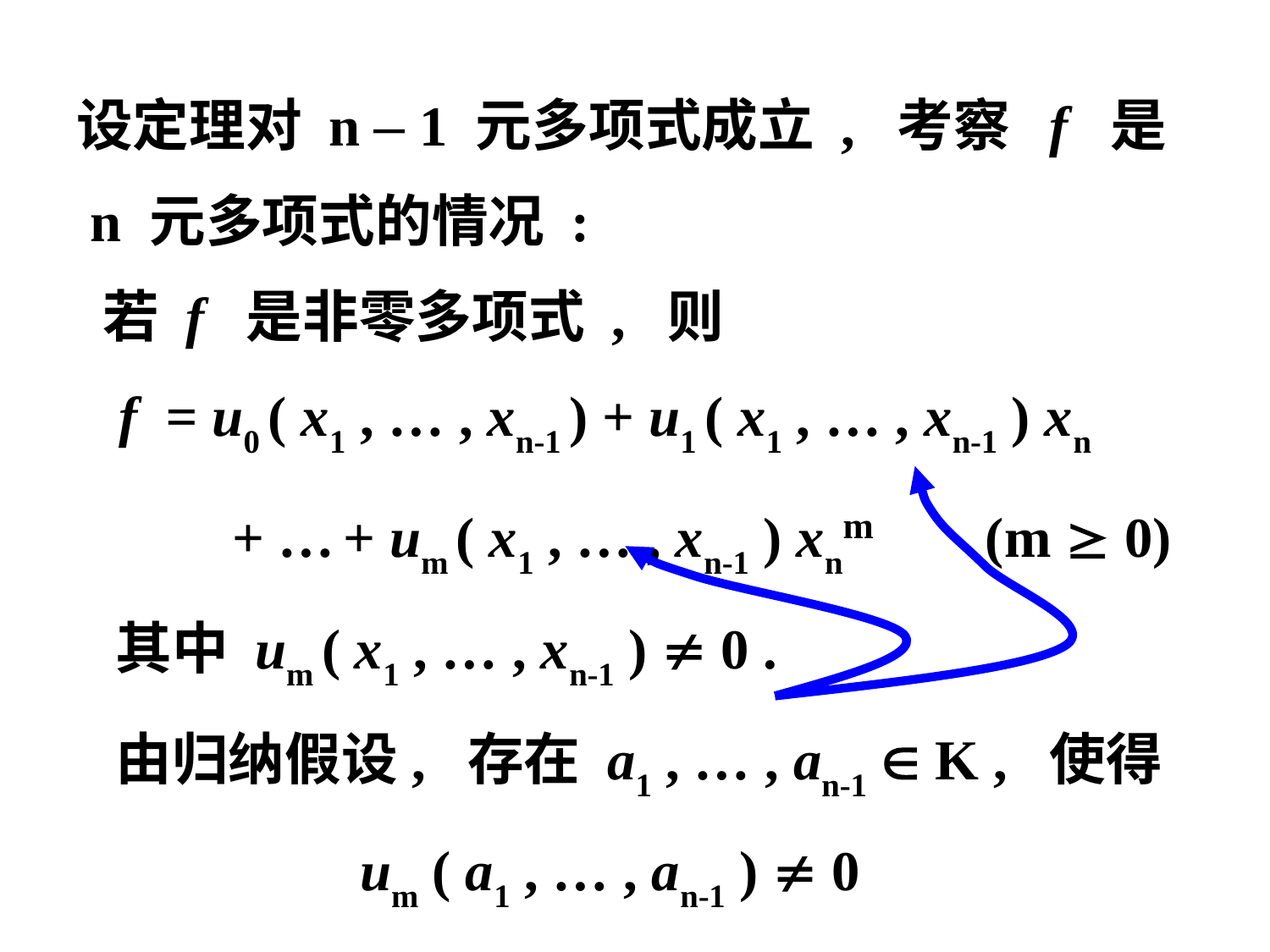

设定理对 n – 1 元多项式成立 ,  考察  f  是
 n 元多项式的情况 :
 若 f  是非零多项式 ,  则
   f  = u0 ( x1 , … , xn-1 ) + u1 ( x1 , … , xn-1 ) xn
           + … + um ( x1 , … , xn-1 ) xnm            (m ≥ 0)
  其中 um ( x1 , … , xn-1 ) ≠ 0 .
  由归纳假设,  存在 a1 , … , an-1 ∈ K ,  使得
                    um ( a1 , … , an-1 ) ≠ 0